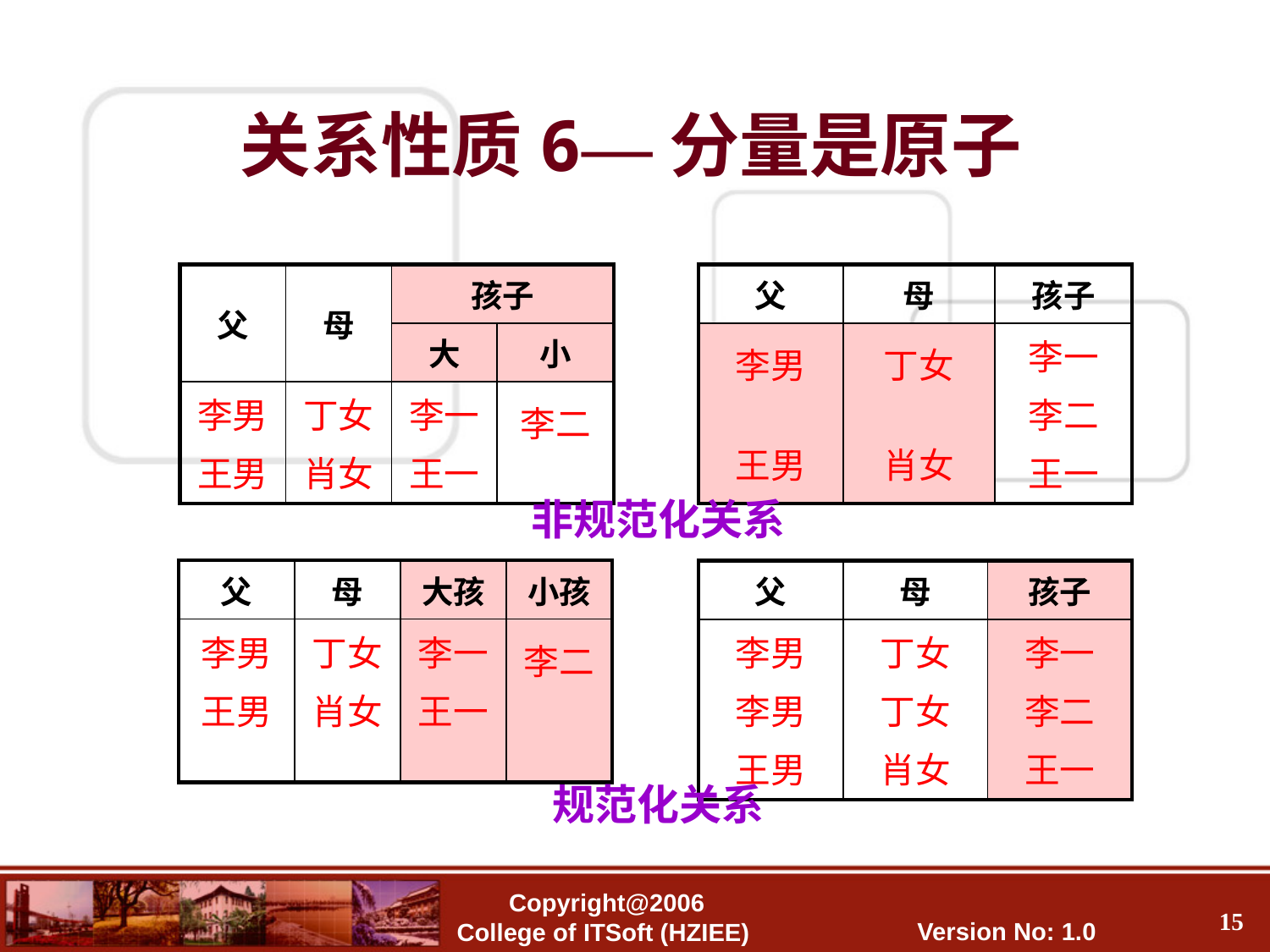

关系性质6—分量是原子
| 父 | 母 | 孩子 |  |
| --- | --- | --- | --- |
|  |  | 大 | 小 |
| 李男 王男 | 丁女 肖女 | 李一 王一 | 李二 |
| 父 | 母 | 孩子 |
| --- | --- | --- |
| 李男 王男 | 丁女 肖女 | 李一 李二 王一 |
非规范化关系
| 父 | 母 | 大孩 | 小孩 |
| --- | --- | --- | --- |
| 李男 王男 | 丁女 肖女 | 李一 王一 | 李二 |
| 父 | 母 | 孩子 |
| --- | --- | --- |
| 李男 李男 王男 | 丁女 丁女 肖女 | 李一 李二 王一 |
规范化关系